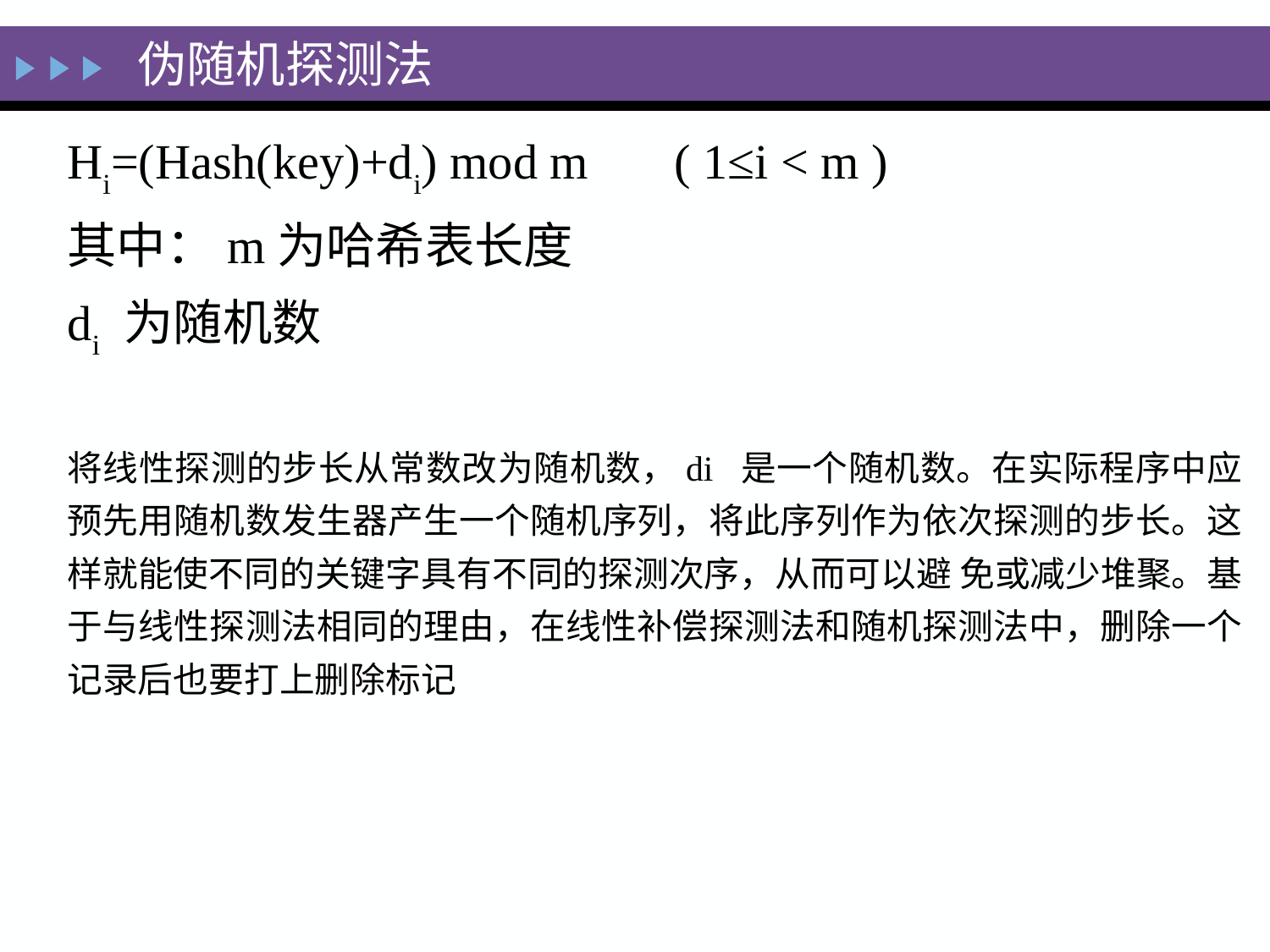

伪随机探测法
Hi=(Hash(key)+di) mod m       ( 1≤i < m )
其中：m为哈希表长度
di 为随机数

将线性探测的步长从常数改为随机数，di  是一个随机数。在实际程序中应预先用随机数发生器产生一个随机序列，将此序列作为依次探测的步长。这样就能使不同的关键字具有不同的探测次序，从而可以避 免或减少堆聚。基于与线性探测法相同的理由，在线性补偿探测法和随机探测法中，删除一个记录后也要打上删除标记